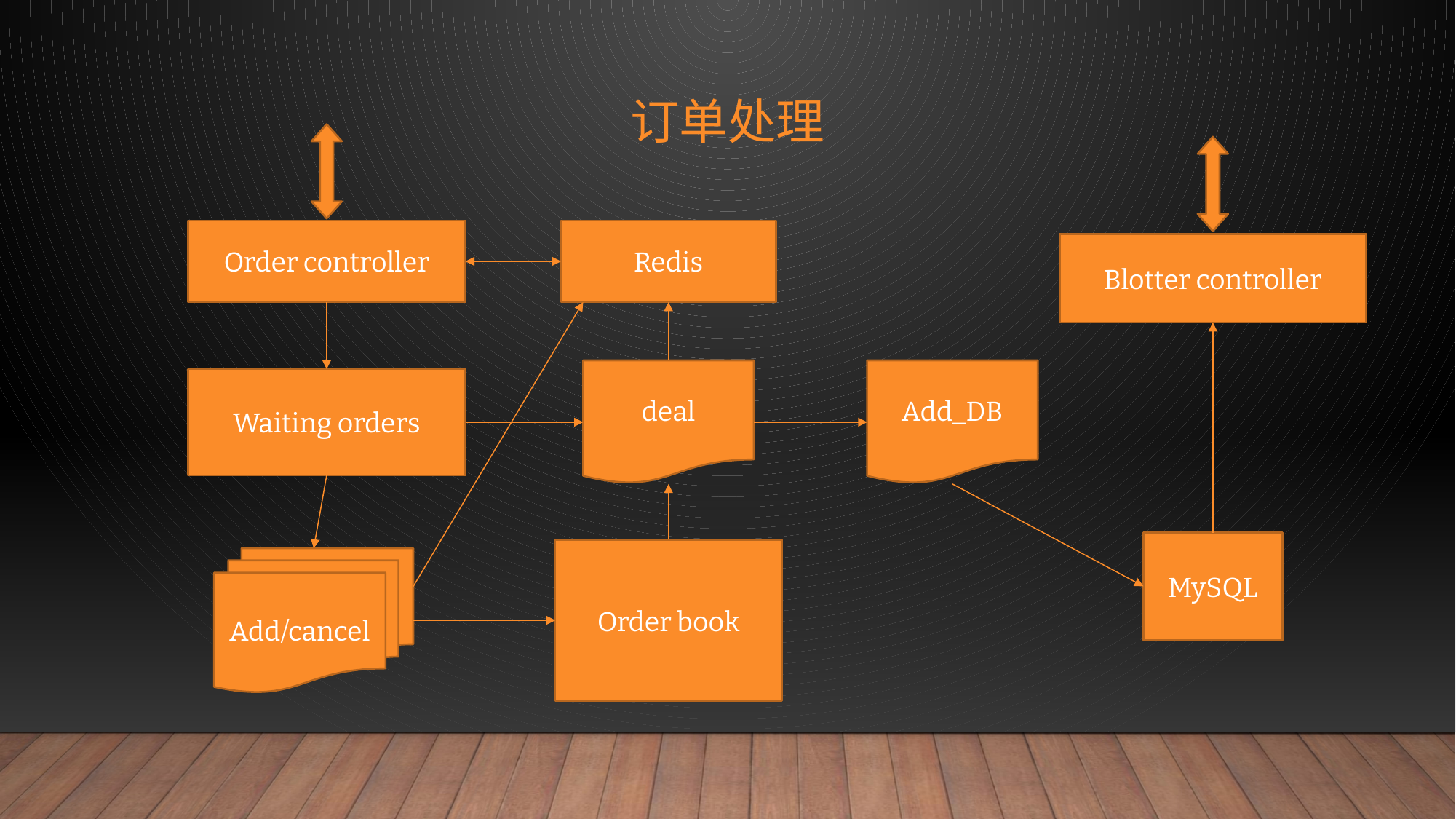

# 订单处理

Order controller
Redis
Blotter controller
Add_DB
deal
Waiting orders
MySQL
Order book
Add/cancel